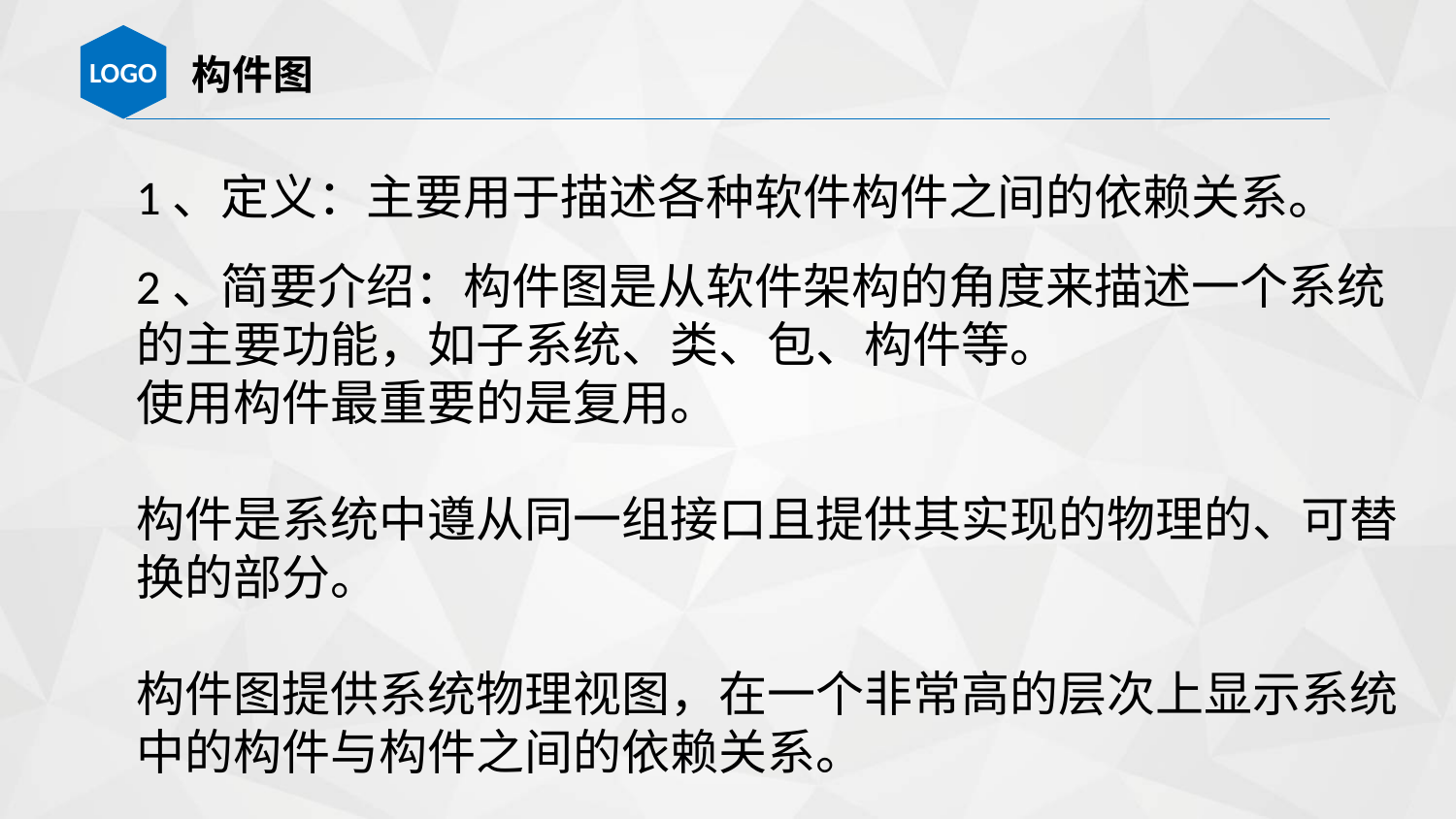

构件图
1、定义：主要用于描述各种软件构件之间的依赖关系。
2、简要介绍：构件图是从软件架构的角度来描述一个系统的主要功能，如子系统、类、包、构件等。
使用构件最重要的是复用。

构件是系统中遵从同一组接口且提供其实现的物理的、可替换的部分。

构件图提供系统物理视图，在一个非常高的层次上显示系统中的构件与构件之间的依赖关系。